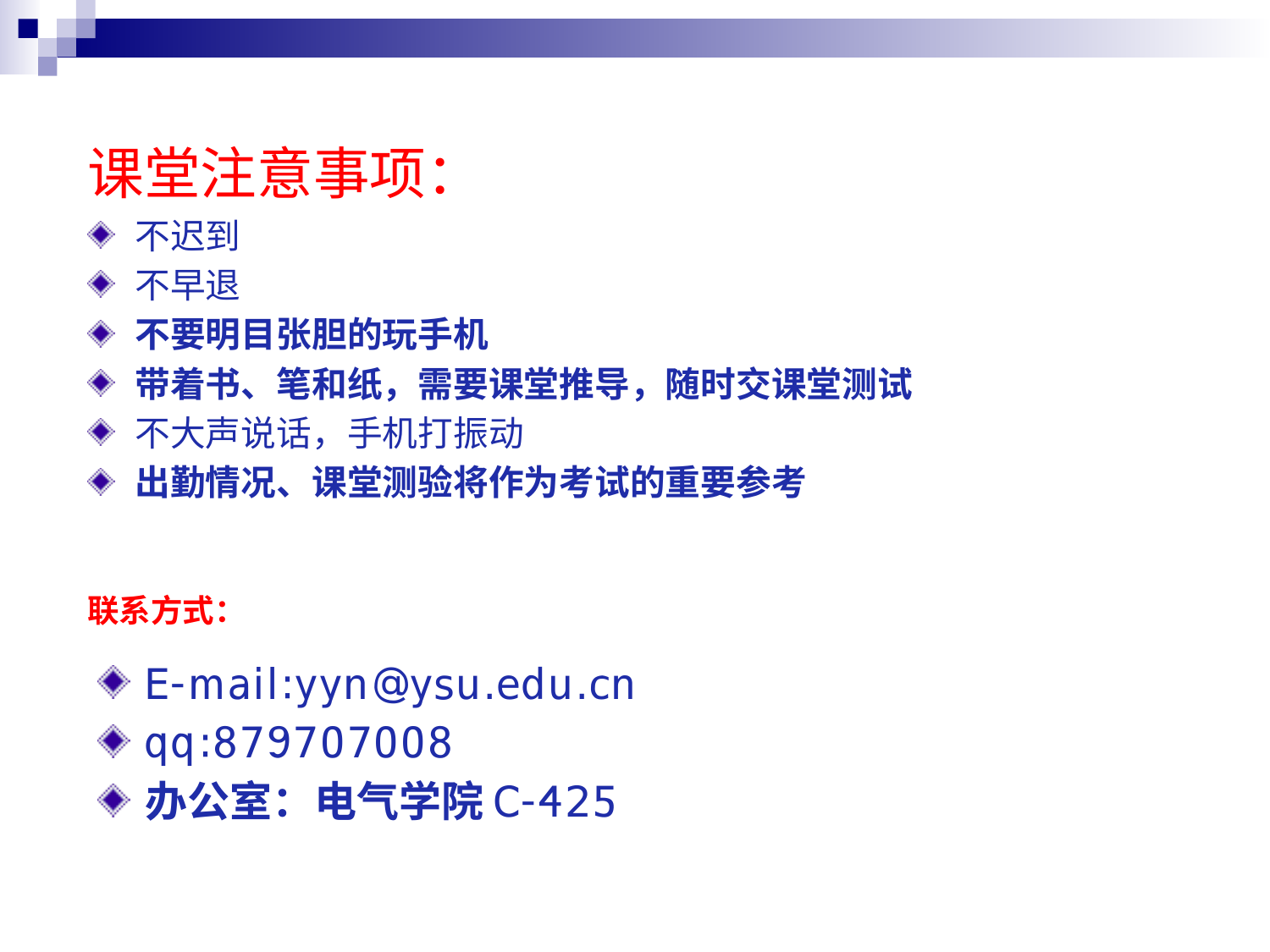

# 课堂注意事项：
不迟到
不早退
不要明目张胆的玩手机
带着书、笔和纸，需要课堂推导，随时交课堂测试
不大声说话，手机打振动
出勤情况、课堂测验将作为考试的重要参考

联系方式：

E-mail:yyn@ysu.edu.cn
qq:879707008
办公室：电气学院C-425

2